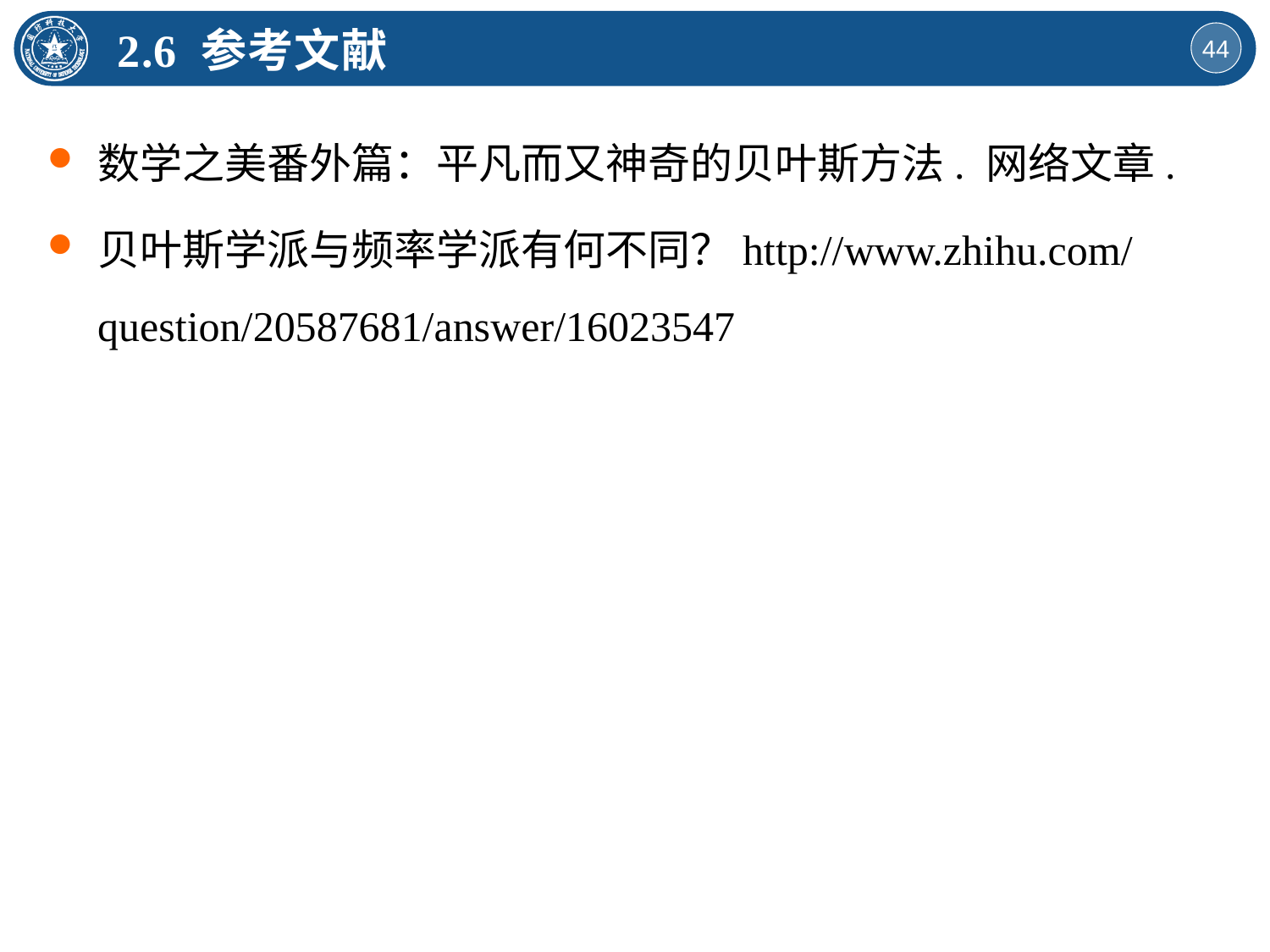

2.6 参考文献
数学之美番外篇：平凡而又神奇的贝叶斯方法. 网络文章.
贝叶斯学派与频率学派有何不同？http://www.zhihu.com/question/20587681/answer/16023547